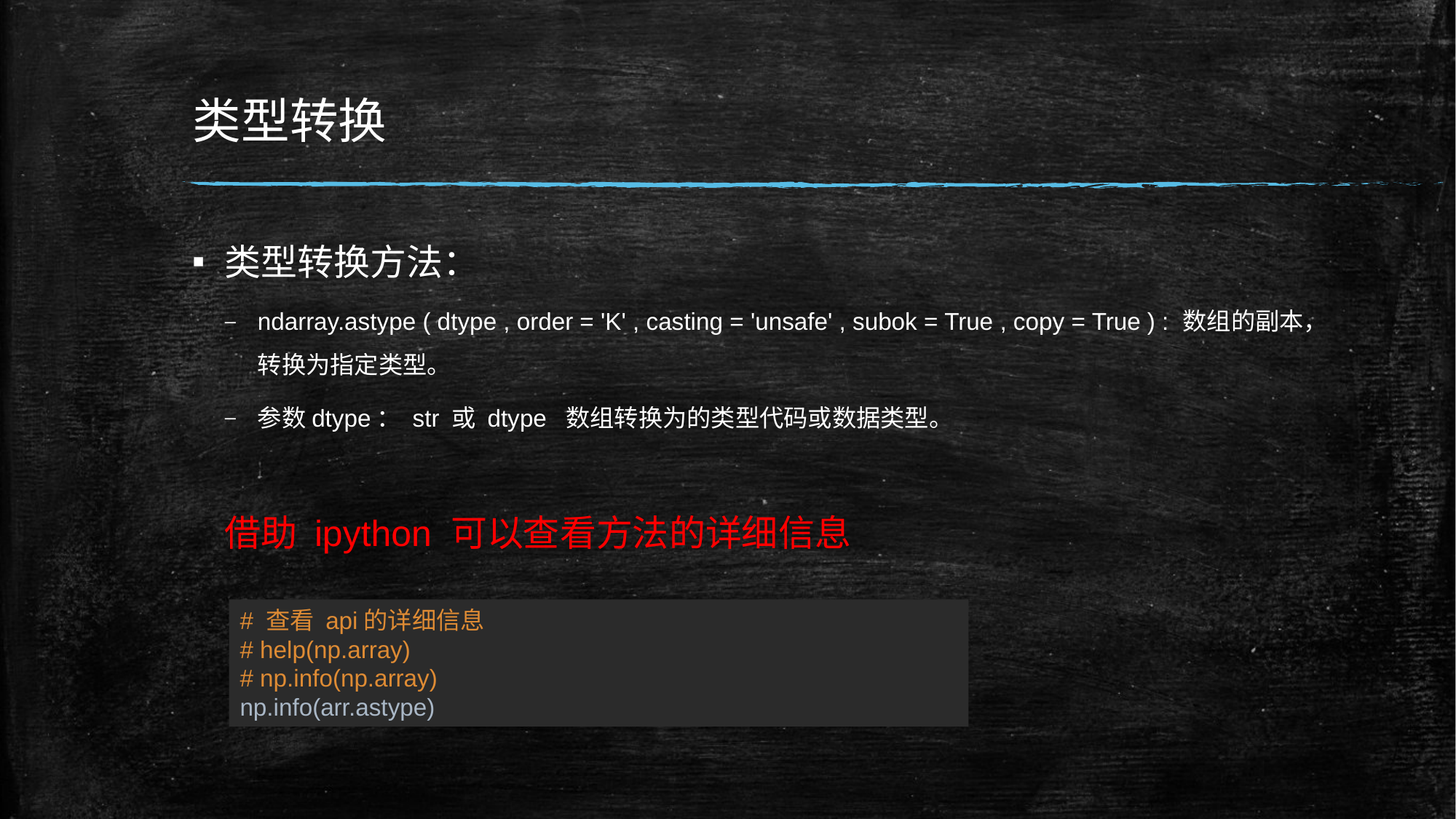

# 类型转换
类型转换方法：
ndarray.astype ( dtype , order = 'K' , casting = 'unsafe' , subok = True , copy = True ) : 数组的副本，转换为指定类型。
参数dtype： str 或 dtype  数组转换为的类型代码或数据类型。

借助 ipython 可以查看方法的详细信息

# 查看 api的详细信息 # help(np.array) # np.info(np.array) np.info(arr.astype)